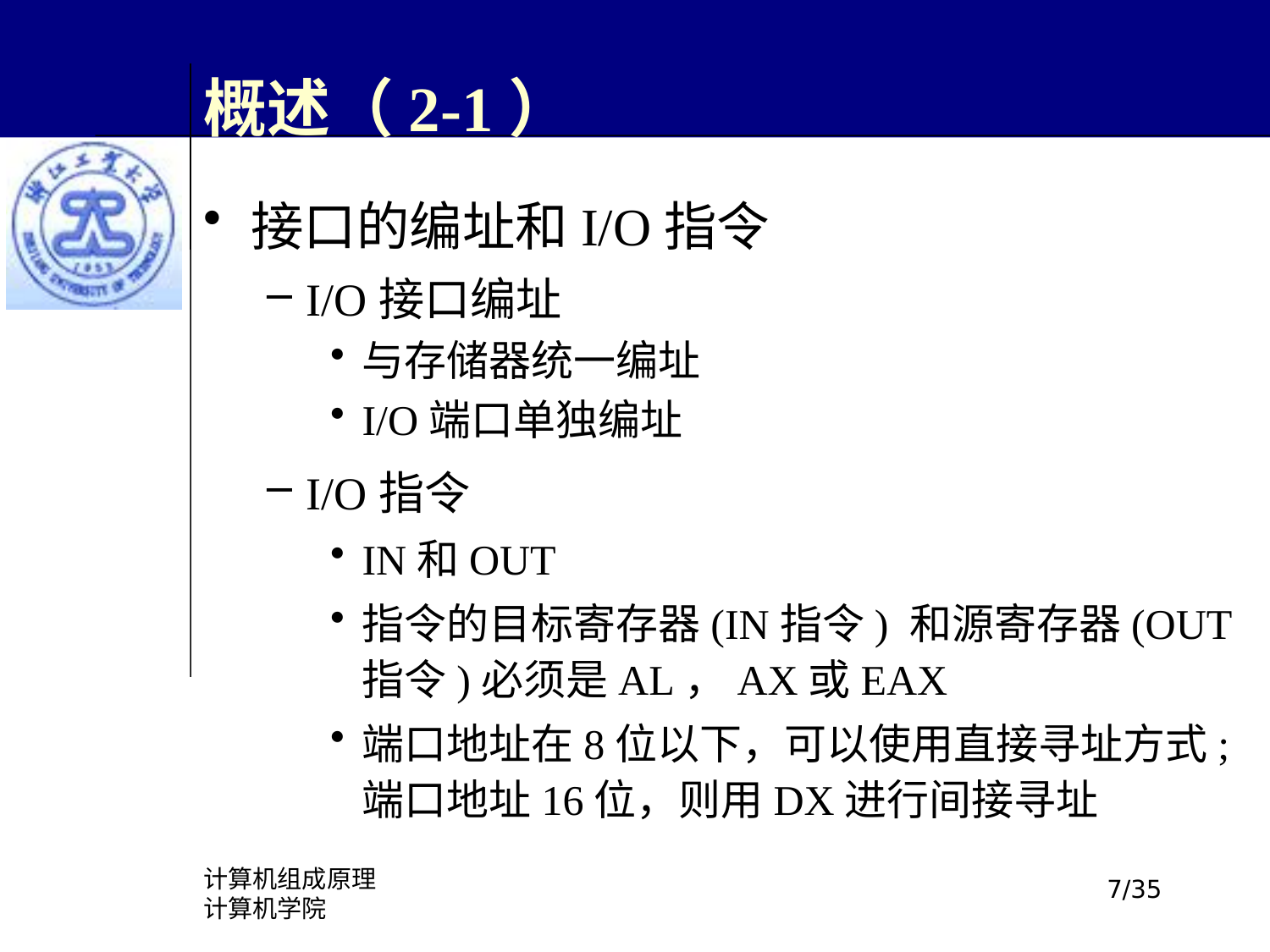

# 概述（2-1）
接口的编址和I/O指令
I/O接口编址
与存储器统一编址
I/O端口单独编址
I/O指令
IN和OUT
指令的目标寄存器(IN指令) 和源寄存器(OUT指令)必须是AL，AX或EAX
端口地址在8位以下，可以使用直接寻址方式;端口地址16位，则用DX进行间接寻址

计算机组成原理
计算机学院
7/35